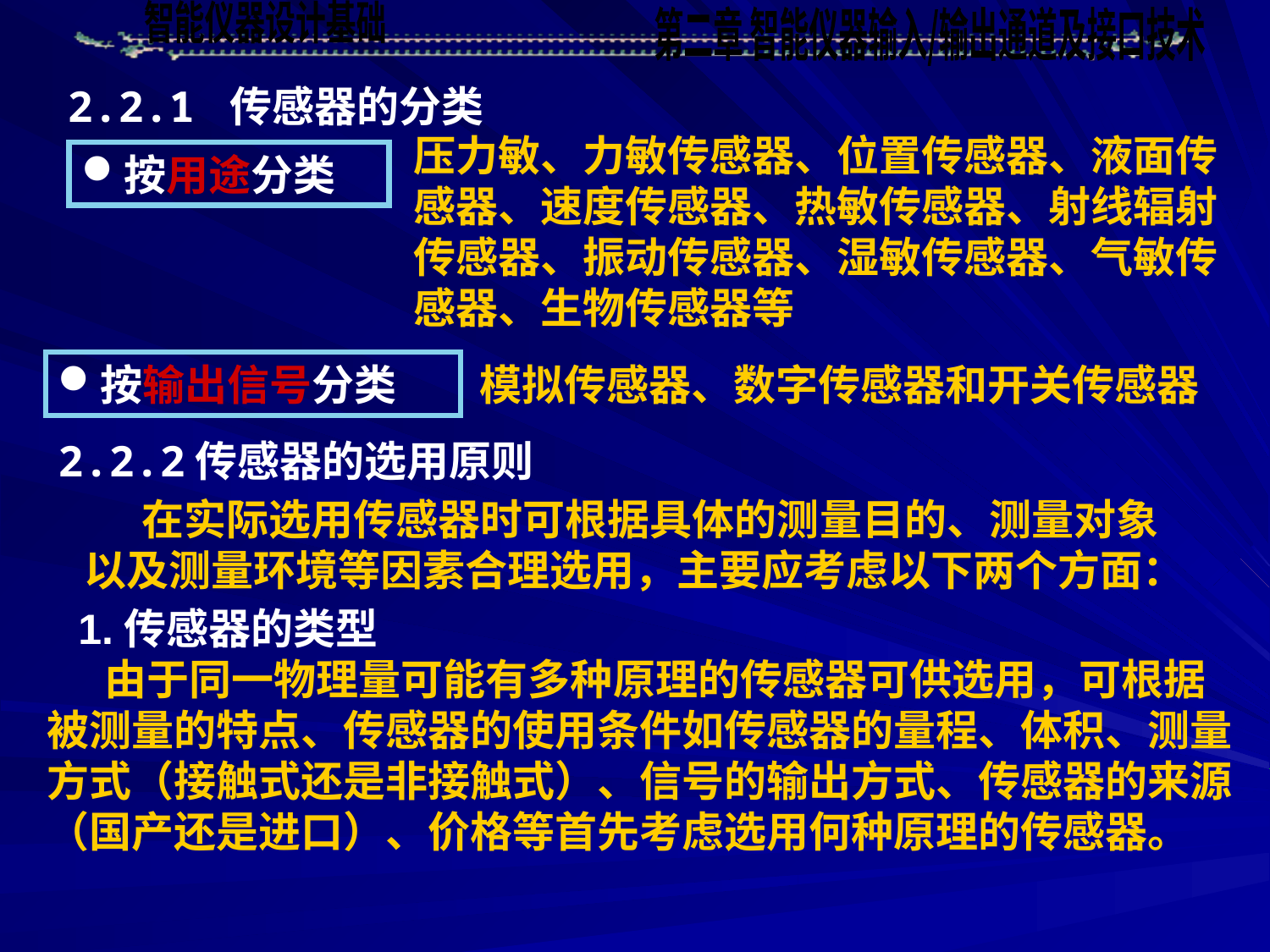

2.2.1 传感器的分类
压力敏、力敏传感器、位置传感器、液面传感器、速度传感器、热敏传感器、射线辐射传感器、振动传感器、湿敏传感器、气敏传感器、生物传感器等
按用途分类
按输出信号分类
模拟传感器、数字传感器和开关传感器
2.2.2传感器的选用原则
     在实际选用传感器时可根据具体的测量目的、测量对象以及测量环境等因素合理选用，主要应考虑以下两个方面：
1.传感器的类型
     由于同一物理量可能有多种原理的传感器可供选用，可根据被测量的特点、传感器的使用条件如传感器的量程、体积、测量方式（接触式还是非接触式）、信号的输出方式、传感器的来源（国产还是进口）、价格等首先考虑选用何种原理的传感器。